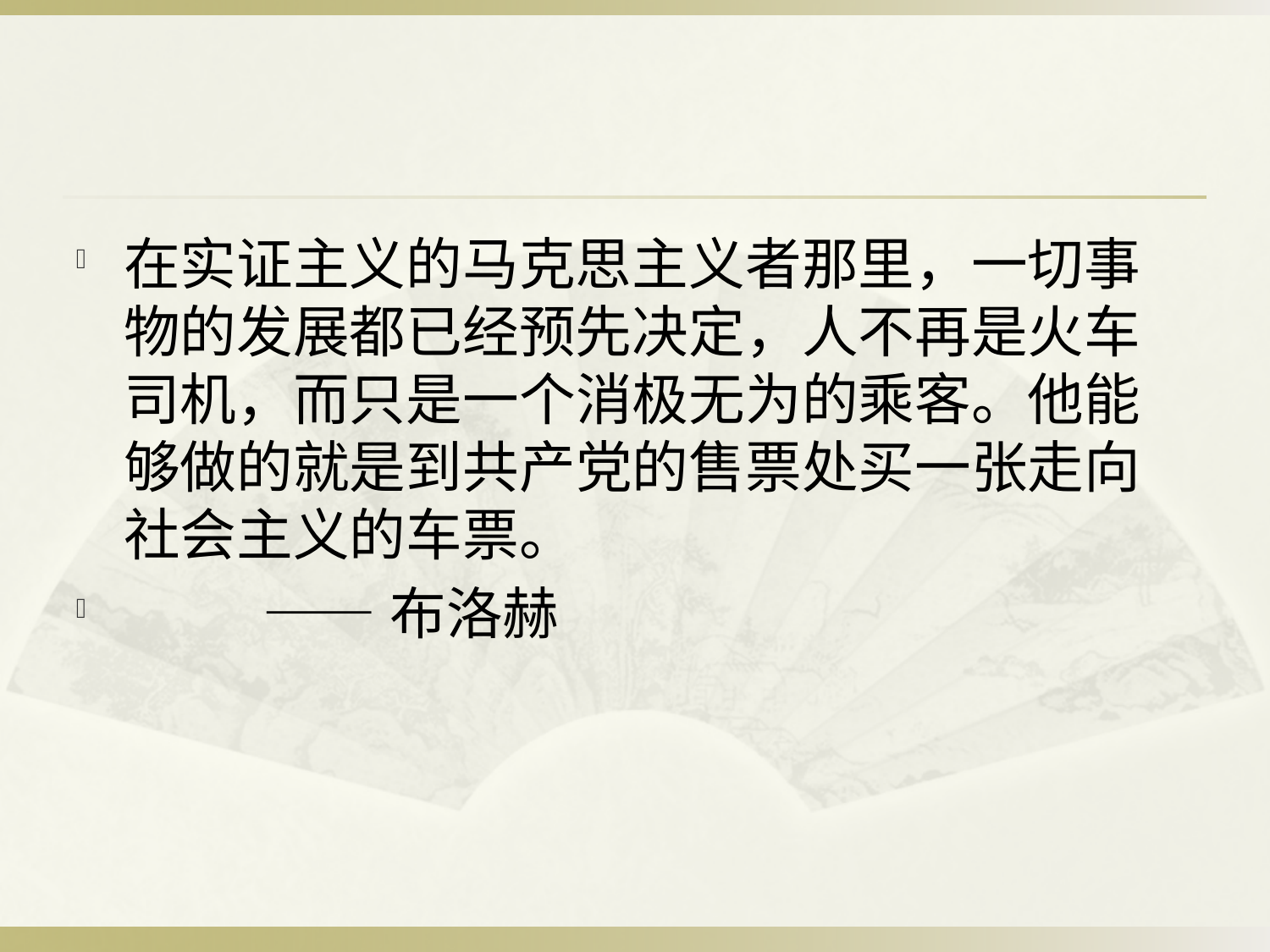

#
在实证主义的马克思主义者那里，一切事物的发展都已经预先决定，人不再是火车司机，而只是一个消极无为的乘客。他能够做的就是到共产党的售票处买一张走向社会主义的车票。
           ——布洛赫